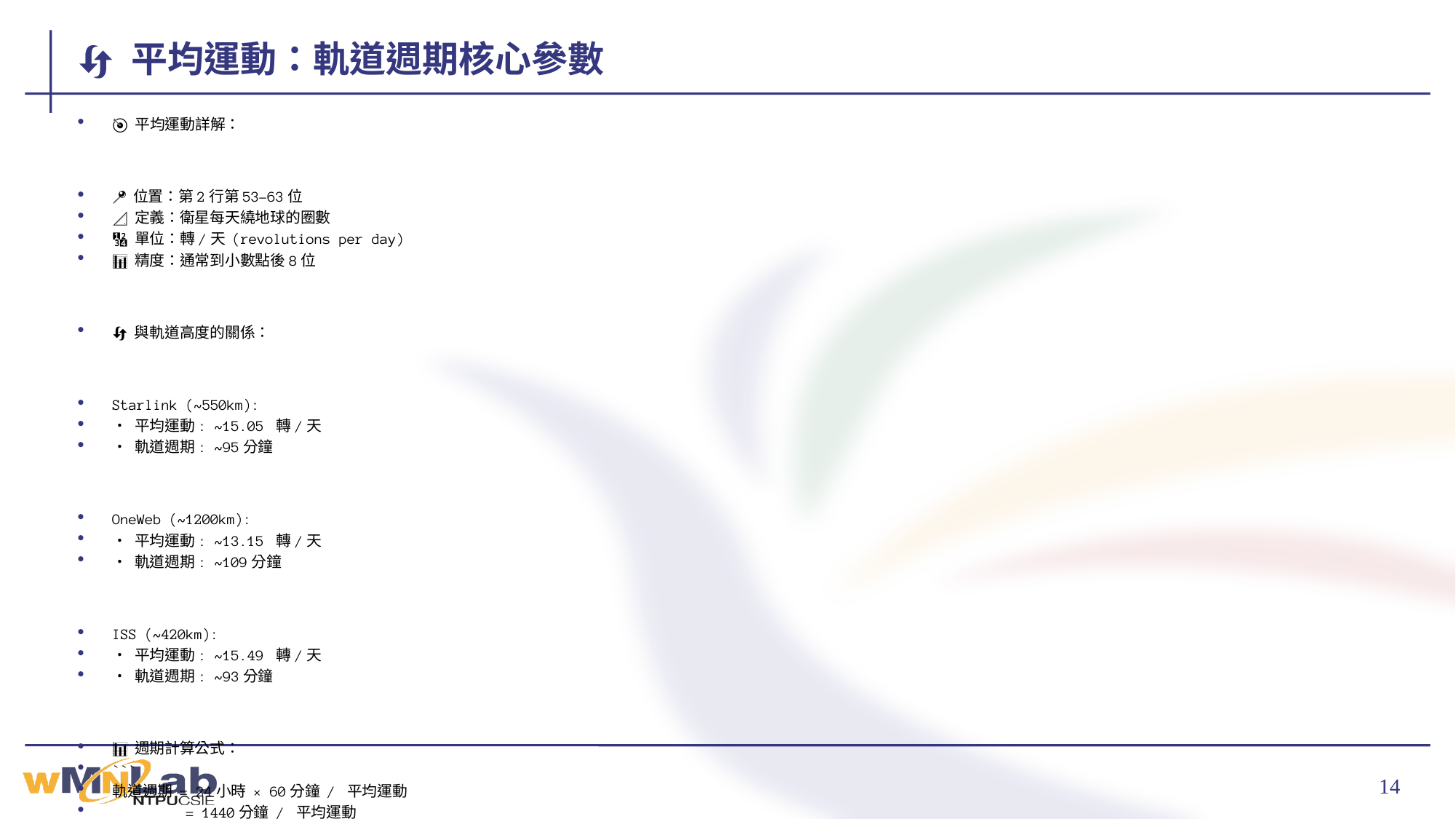

# 🔄 平均運動：軌道週期核心參數
🎯 平均運動詳解：

📍 位置：第2行第53-63位
📐 定義：衛星每天繞地球的圈數
🔢 單位：轉/天 (revolutions per day)
📊 精度：通常到小數點後8位

🔄 與軌道高度的關係：

Starlink (~550km):
• 平均運動: ~15.05 轉/天
• 軌道週期: ~95分鐘

OneWeb (~1200km):
• 平均運動: ~13.15 轉/天
• 軌道週期: ~109分鐘

ISS (~420km):
• 平均運動: ~15.49 轉/天
• 軌道週期: ~93分鐘

📊 週期計算公式：
```
軌道週期 = 24小時 × 60分鐘 / 平均運動
         = 1440分鐘 / 平均運動
```

💻 解析和計算程式：
```python
mean_motion = float(line2[52:63])
period_minutes = 1440.0 / mean_motion
print(f"平均運動: {mean_motion} 轉/天")
print(f"軌道週期: {period_minutes:.1f} 分鐘")
```